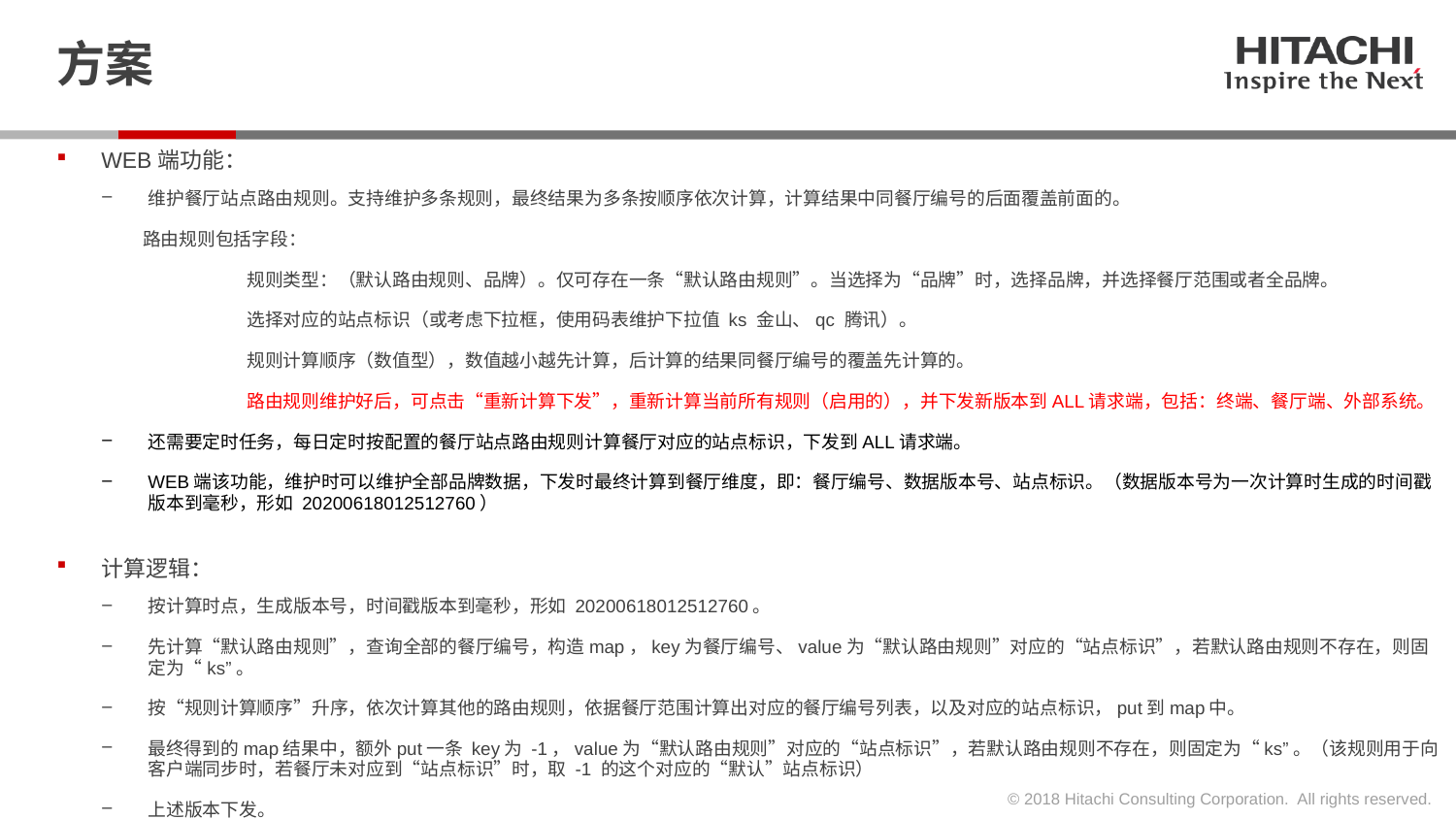

# 方案
WEB端功能：
维护餐厅站点路由规则。支持维护多条规则，最终结果为多条按顺序依次计算，计算结果中同餐厅编号的后面覆盖前面的。
         路由规则包括字段：
	规则类型：（默认路由规则、品牌）。仅可存在一条“默认路由规则”。当选择为“品牌”时，选择品牌，并选择餐厅范围或者全品牌。
	选择对应的站点标识（或考虑下拉框，使用码表维护下拉值 ks 金山、qc 腾讯）。
	规则计算顺序（数值型），数值越小越先计算，后计算的结果同餐厅编号的覆盖先计算的。
	路由规则维护好后，可点击“重新计算下发”，重新计算当前所有规则（启用的），并下发新版本到ALL请求端，包括：终端、餐厅端、外部系统。
还需要定时任务，每日定时按配置的餐厅站点路由规则计算餐厅对应的站点标识，下发到ALL请求端。
WEB端该功能，维护时可以维护全部品牌数据，下发时最终计算到餐厅维度，即：餐厅编号、数据版本号、站点标识。（数据版本号为一次计算时生成的时间戳版本到毫秒，形如 20200618012512760）
计算逻辑：
按计算时点，生成版本号，时间戳版本到毫秒，形如 20200618012512760。
先计算“默认路由规则”，查询全部的餐厅编号，构造map，key为餐厅编号、value为“默认路由规则”对应的“站点标识”，若默认路由规则不存在，则固定为“ks”。
按“规则计算顺序”升序，依次计算其他的路由规则，依据餐厅范围计算出对应的餐厅编号列表，以及对应的站点标识，put到map中。
最终得到的map结果中，额外put一条 key为 -1，value为“默认路由规则”对应的“站点标识”，若默认路由规则不存在，则固定为“ks”。（该规则用于向客户端同步时，若餐厅未对应到“站点标识”时，取 -1 的这个对应的“默认”站点标识）
上述版本下发。